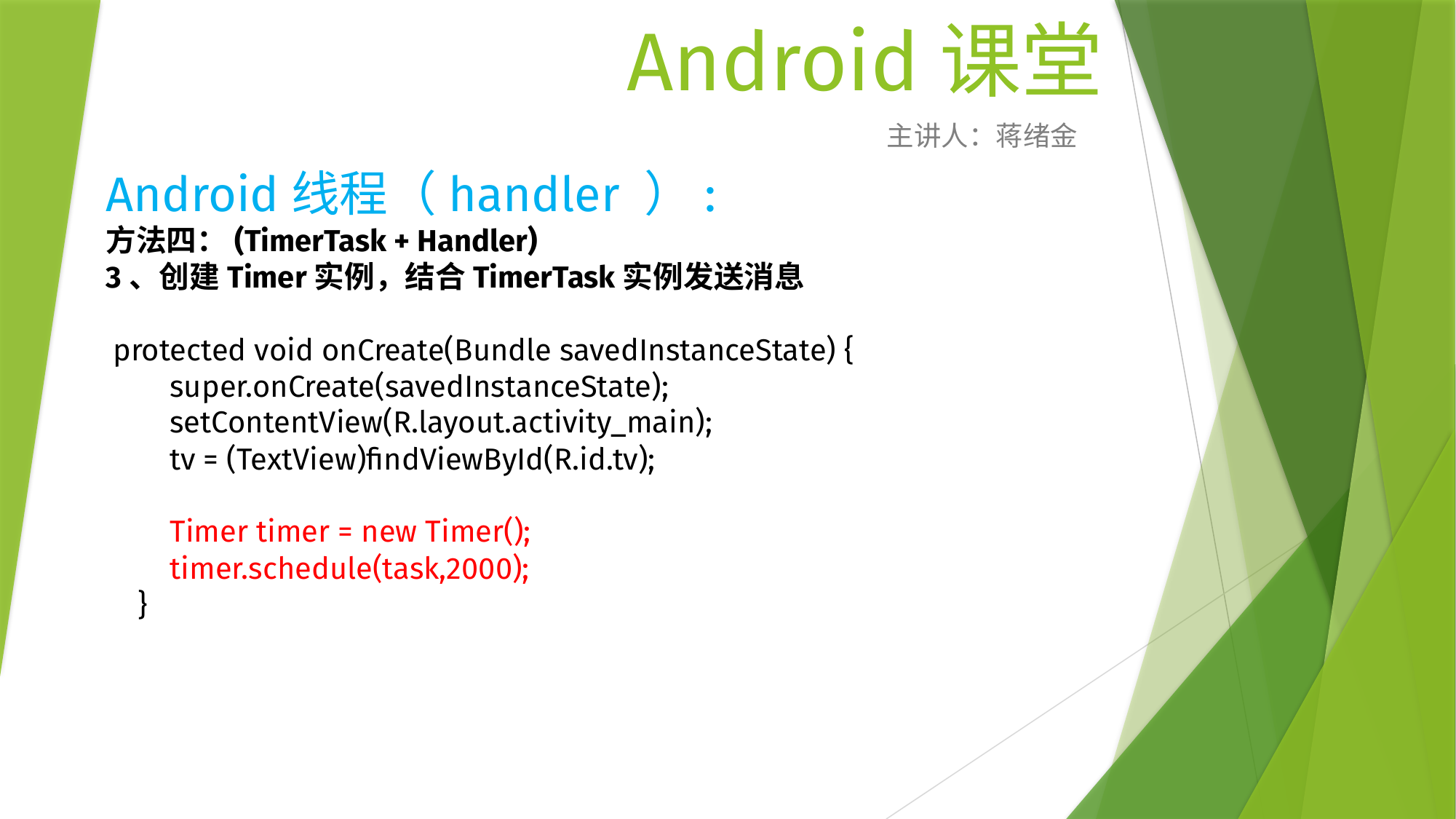

# Android课堂
主讲人：蒋绪金
Android线程（handler ）:
方法四：(TimerTask + Handler)
3、创建Timer实例，结合TimerTask实例发送消息

 protected void onCreate(Bundle savedInstanceState) {
        super.onCreate(savedInstanceState);
        setContentView(R.layout.activity_main);
        tv = (TextView)findViewById(R.id.tv);

        Timer timer = new Timer();
        timer.schedule(task,2000);
    }